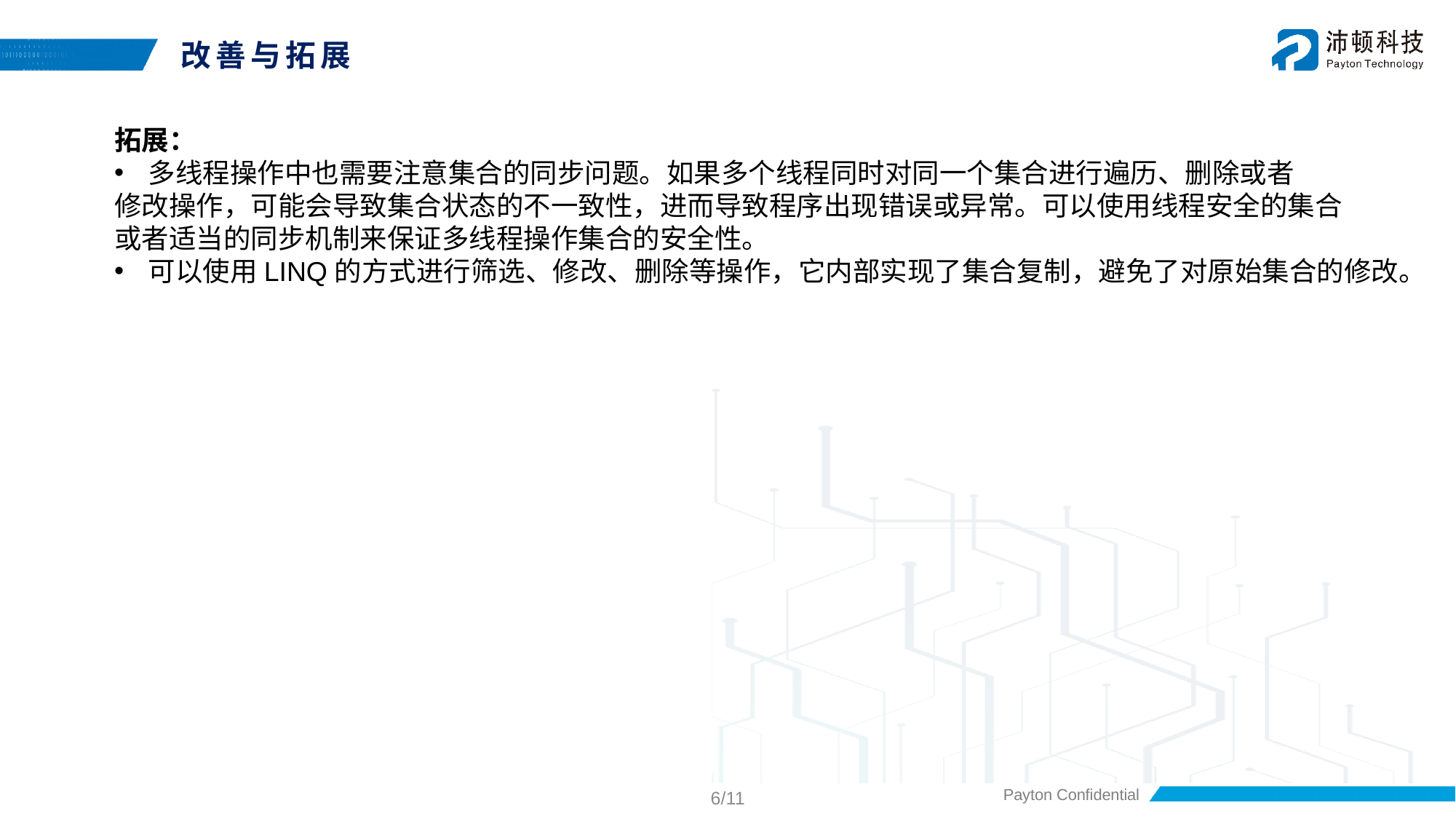

改善与拓展
拓展：
多线程操作中也需要注意集合的同步问题。如果多个线程同时对同一个集合进行遍历、删除或者
修改操作，可能会导致集合状态的不一致性，进而导致程序出现错误或异常。可以使用线程安全的集合
或者适当的同步机制来保证多线程操作集合的安全性。
可以使用LINQ的方式进行筛选、修改、删除等操作，它内部实现了集合复制，避免了对原始集合的修改。

6/11